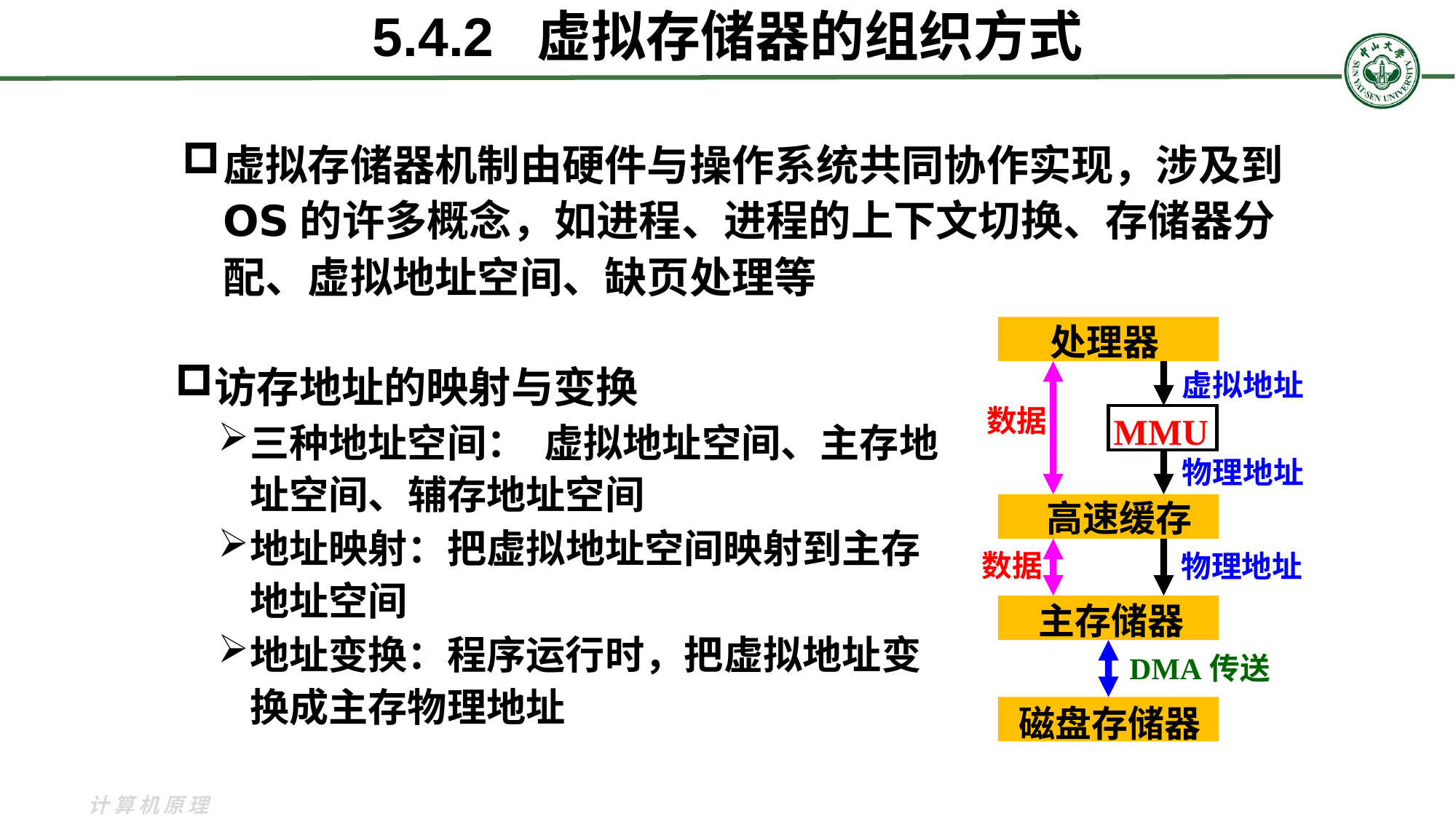

5.4.2  虚拟存储器的组织方式
虚拟存储器机制由硬件与操作系统共同协作实现，涉及到OS的许多概念，如进程、进程的上下文切换、存储器分配、虚拟地址空间、缺页处理等
处理器

虚拟地址

数据
MMU

物理地址

高速缓存

数据
物理地址
主存储器

DMA传送
磁盘存储器

访存地址的映射与变换
三种地址空间：  虚拟地址空间、主存地址空间、辅存地址空间
地址映射：把虚拟地址空间映射到主存地址空间
地址变换：程序运行时，把虚拟地址变换成主存物理地址